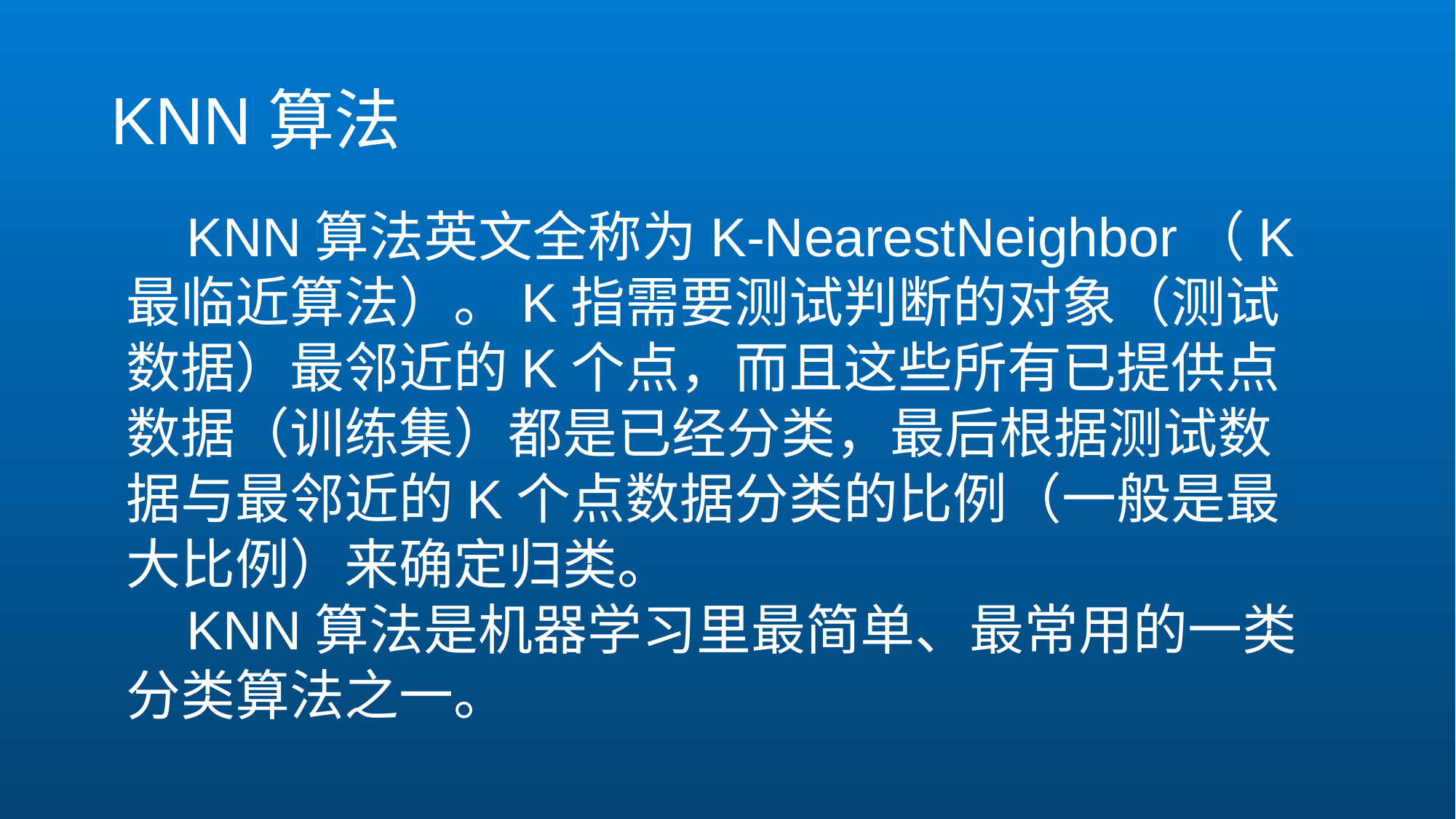

# KNN算法
    KNN算法英文全称为K-NearestNeighbor（K最临近算法）。K指需要测试判断的对象（测试数据）最邻近的K个点，而且这些所有已提供点数据（训练集）都是已经分类，最后根据测试数据与最邻近的K个点数据分类的比例（一般是最大比例）来确定归类。
    KNN算法是机器学习里最简单、最常用的一类分类算法之一。